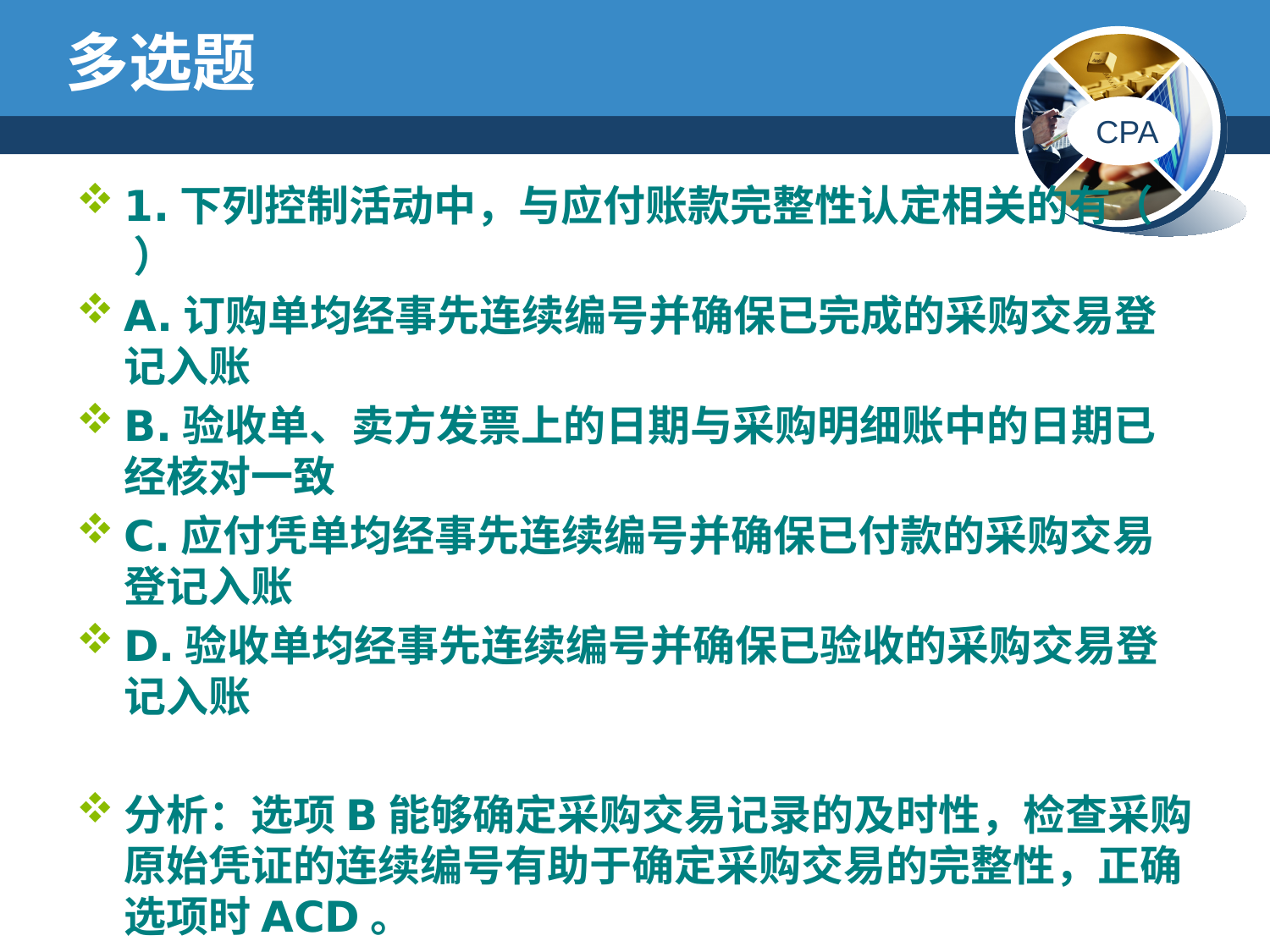

# 多选题
1.下列控制活动中，与应付账款完整性认定相关的有（   ）
A.订购单均经事先连续编号并确保已完成的采购交易登记入账
B.验收单、卖方发票上的日期与采购明细账中的日期已经核对一致
C.应付凭单均经事先连续编号并确保已付款的采购交易登记入账
D.验收单均经事先连续编号并确保已验收的采购交易登记入账

分析：选项B能够确定采购交易记录的及时性，检查采购原始凭证的连续编号有助于确定采购交易的完整性，正确选项时ACD。